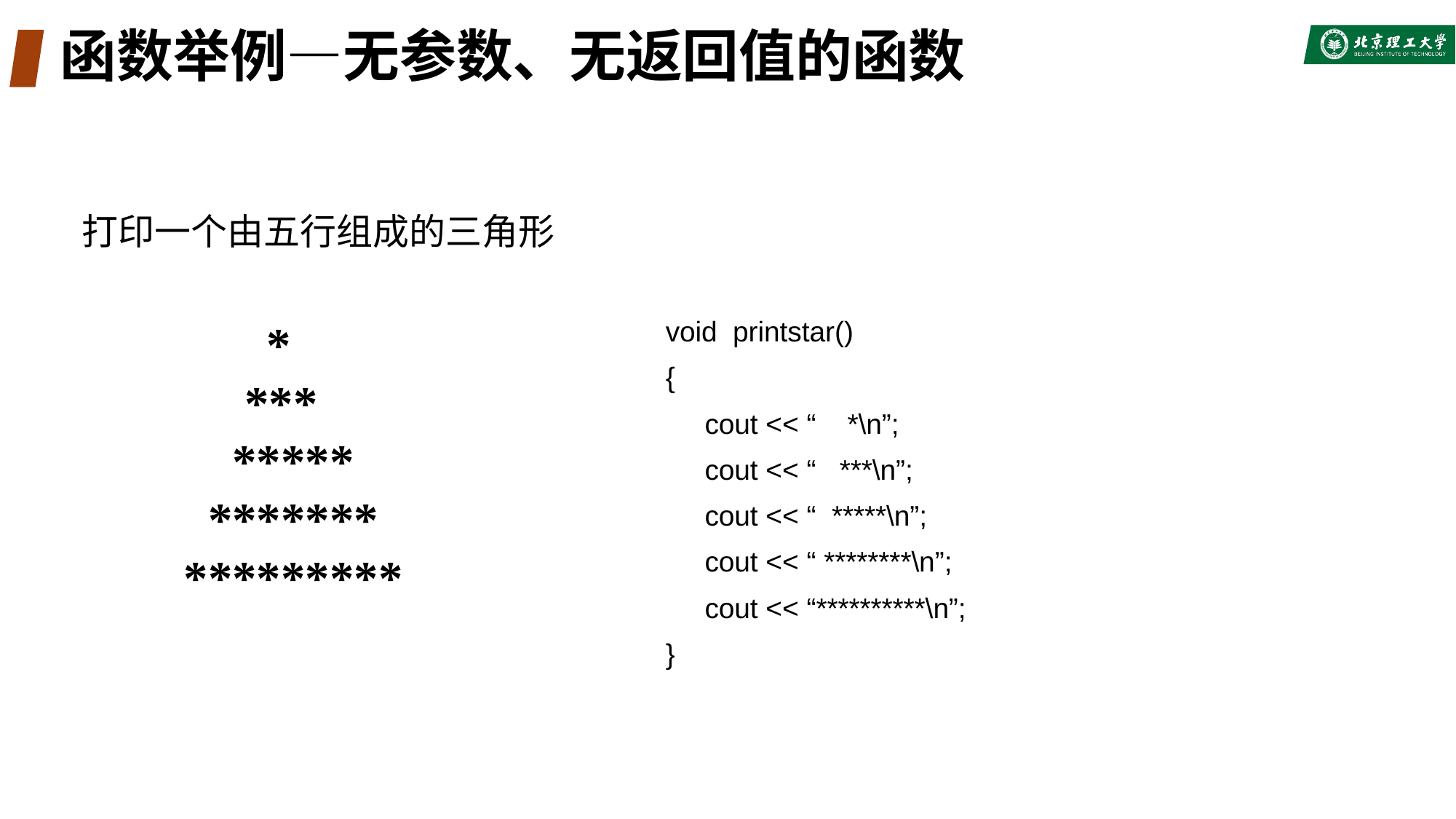

# 函数举例—无参数、无返回值的函数
打印一个由五行组成的三角形
                        *
          ***
         *****
       *******
     *********
void  printstar()
{
     cout << “    *\n”;
     cout << “   ***\n”;
     cout << “  *****\n”;
     cout << “ ********\n”;
     cout << “**********\n”;
}